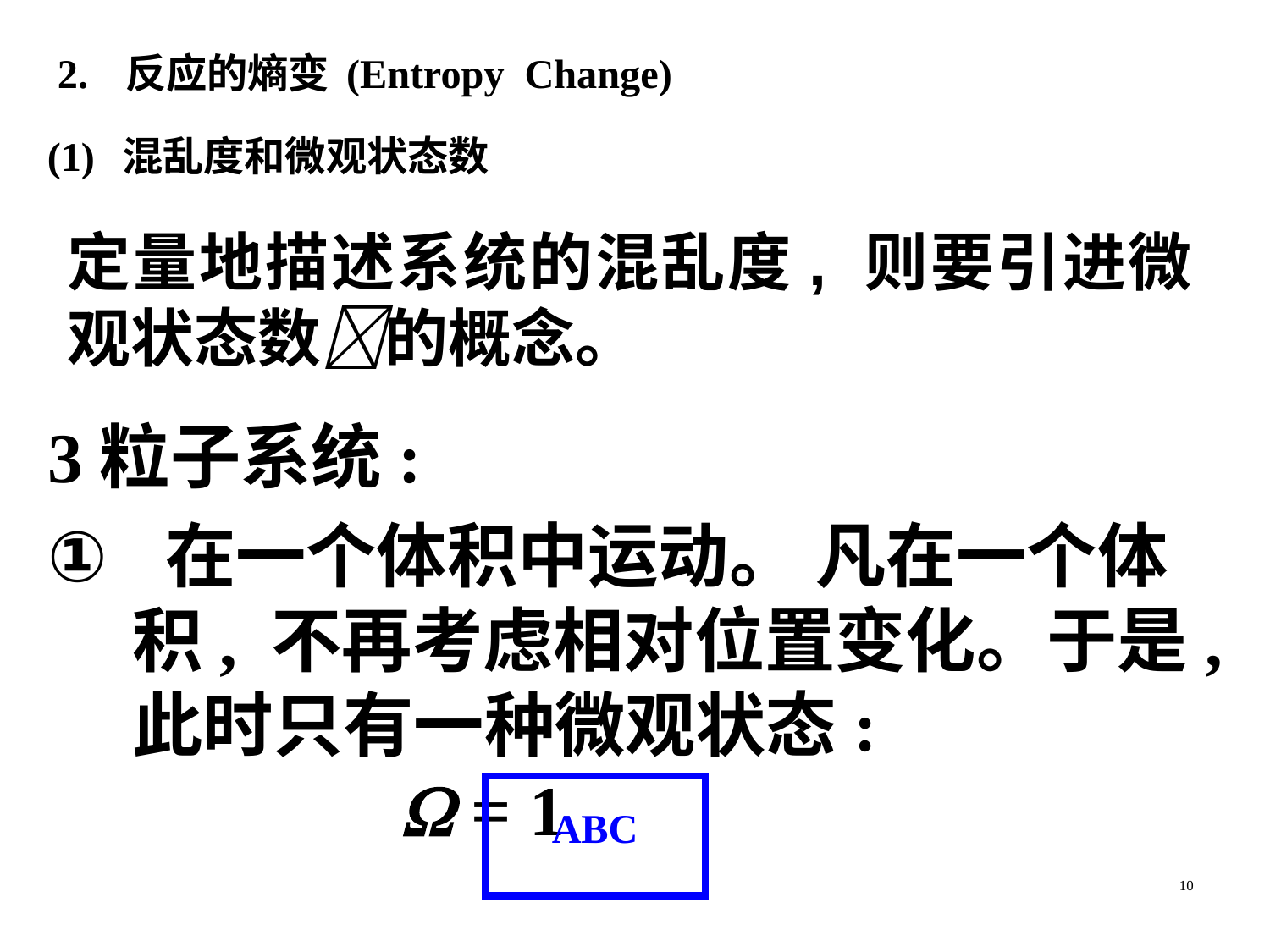

2.  反应的熵变(Entropy  Change)
(1) 混乱度和微观状态数
# 定量地描述系统的混乱度, 则要引进微观状态数Ω的概念。
3粒子系统:
 在一个体积中运动。 凡在一个体积, 不再考虑相对位置变化。于是, 此时只有一种微观状态:                  	        Ω = 1
ABC
10